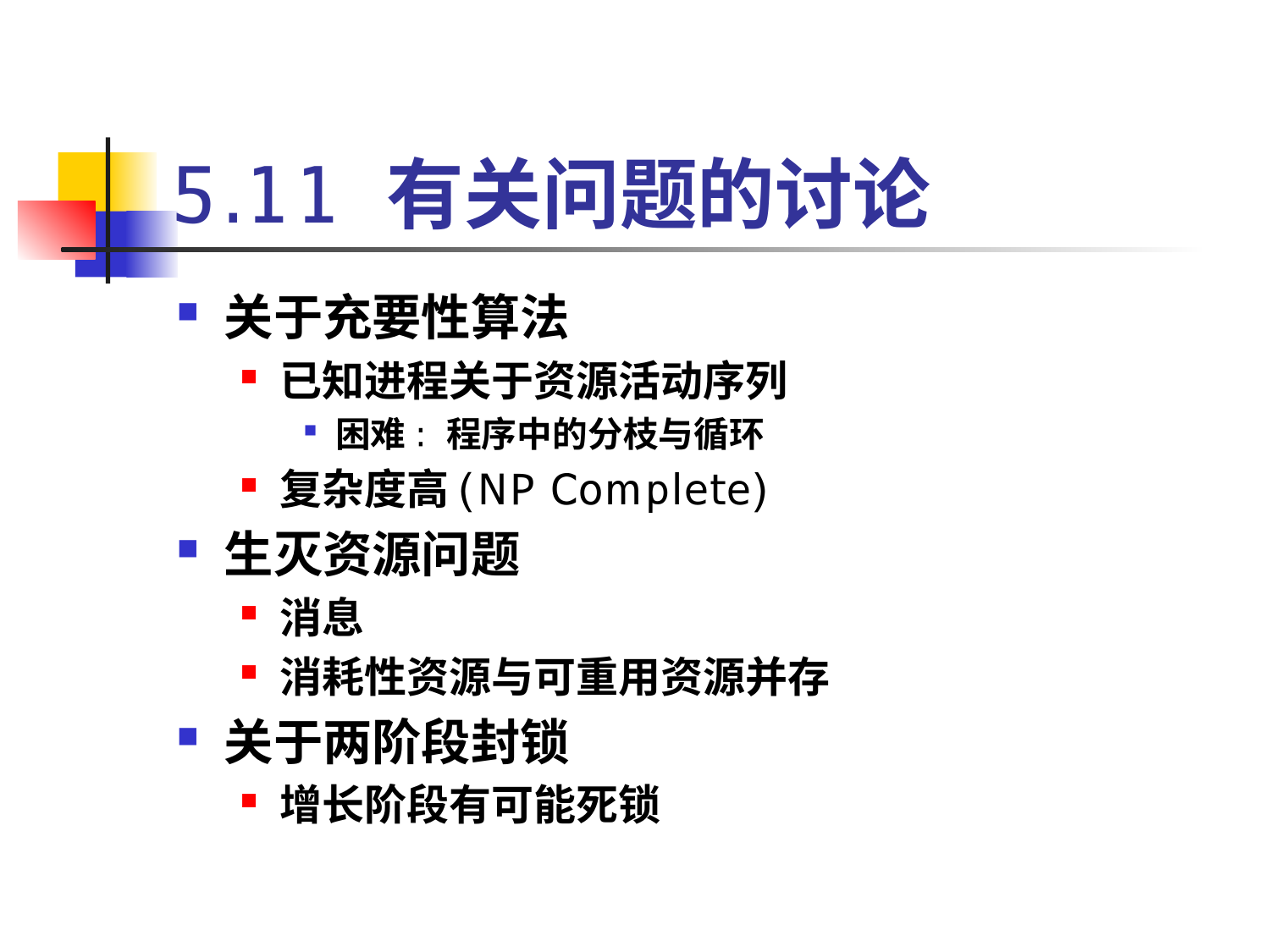

# 5.11 有关问题的讨论
关于充要性算法
已知进程关于资源活动序列
困难: 程序中的分枝与循环
复杂度高(NP Complete)
生灭资源问题
消息
消耗性资源与可重用资源并存
关于两阶段封锁
增长阶段有可能死锁